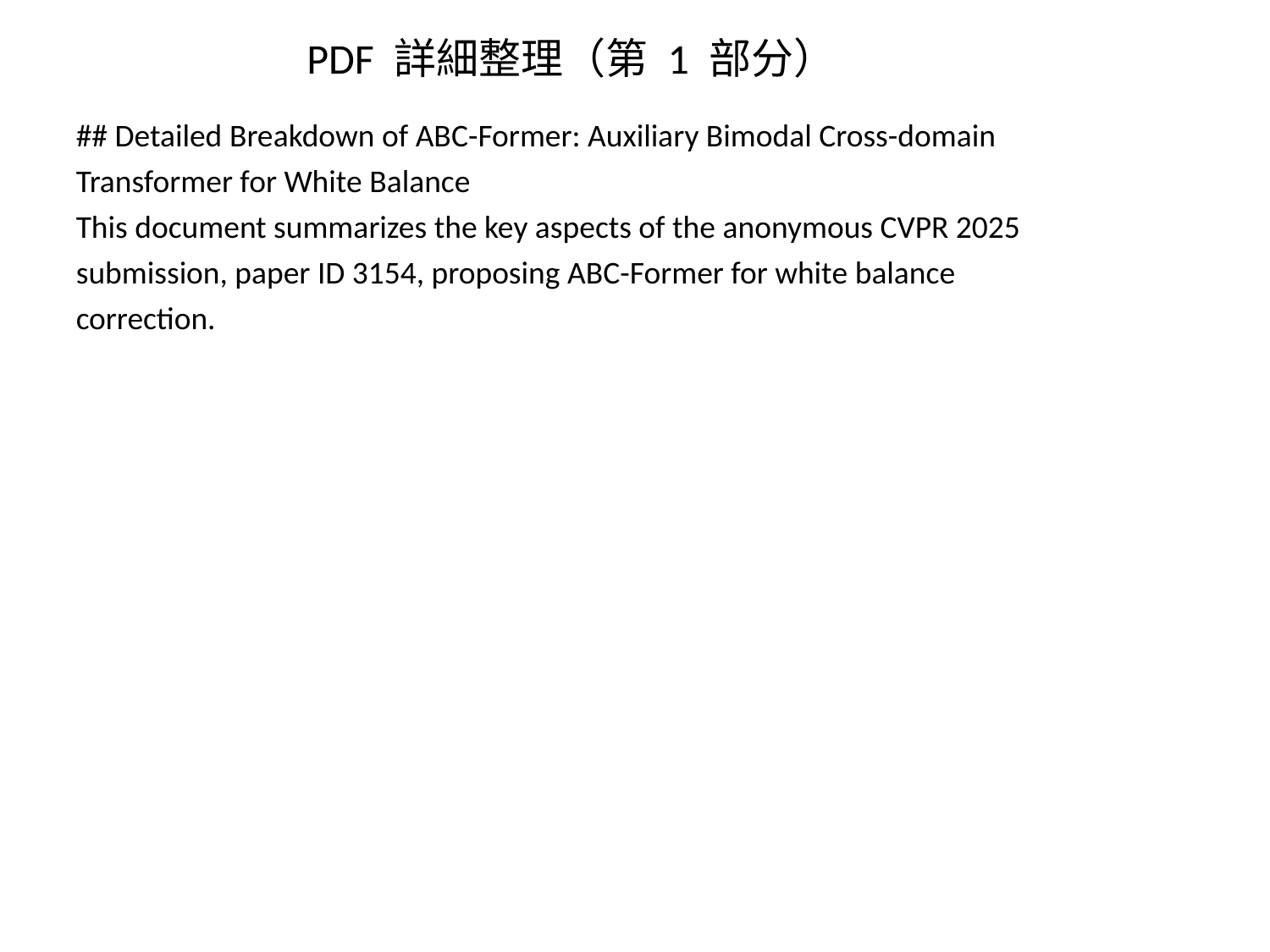

PDF 詳細整理（第 1 部分）

## Detailed Breakdown of ABC-Former: Auxiliary Bimodal Cross-domain Transformer for White Balance This document summarizes the key aspects of the anonymous CVPR 2025 submission, paper ID 3154, proposing ABC-Former for white balance correction.